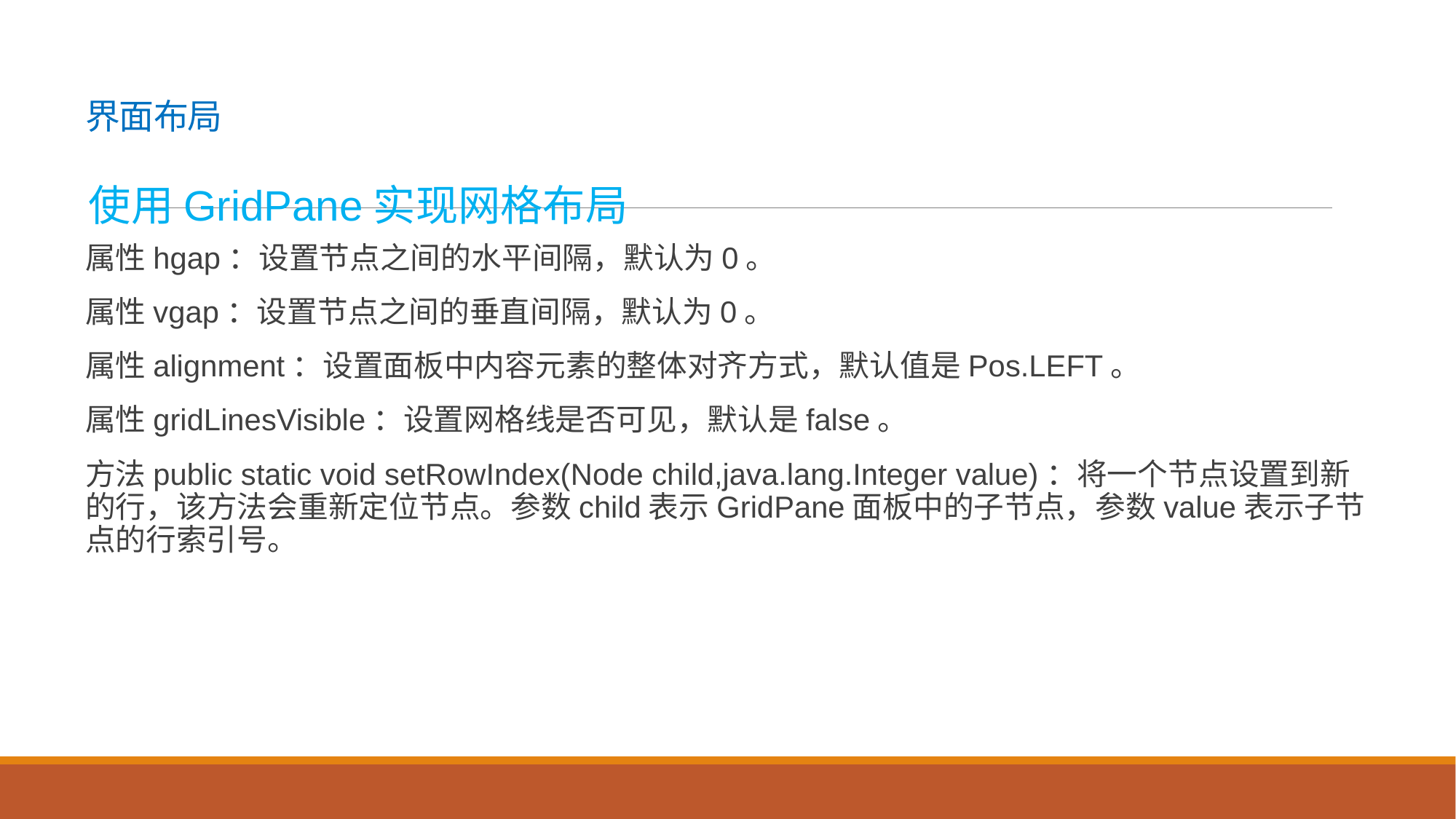

# 界面布局
使用GridPane实现网格布局
属性hgap：设置节点之间的水平间隔，默认为0。
属性vgap：设置节点之间的垂直间隔，默认为0。
属性alignment：设置面板中内容元素的整体对齐方式，默认值是Pos.LEFT。
属性gridLinesVisible：设置网格线是否可见，默认是false。
方法public static void setRowIndex(Node child,java.lang.Integer value)：将一个节点设置到新的行，该方法会重新定位节点。参数child表示GridPane面板中的子节点，参数value表示子节点的行索引号。